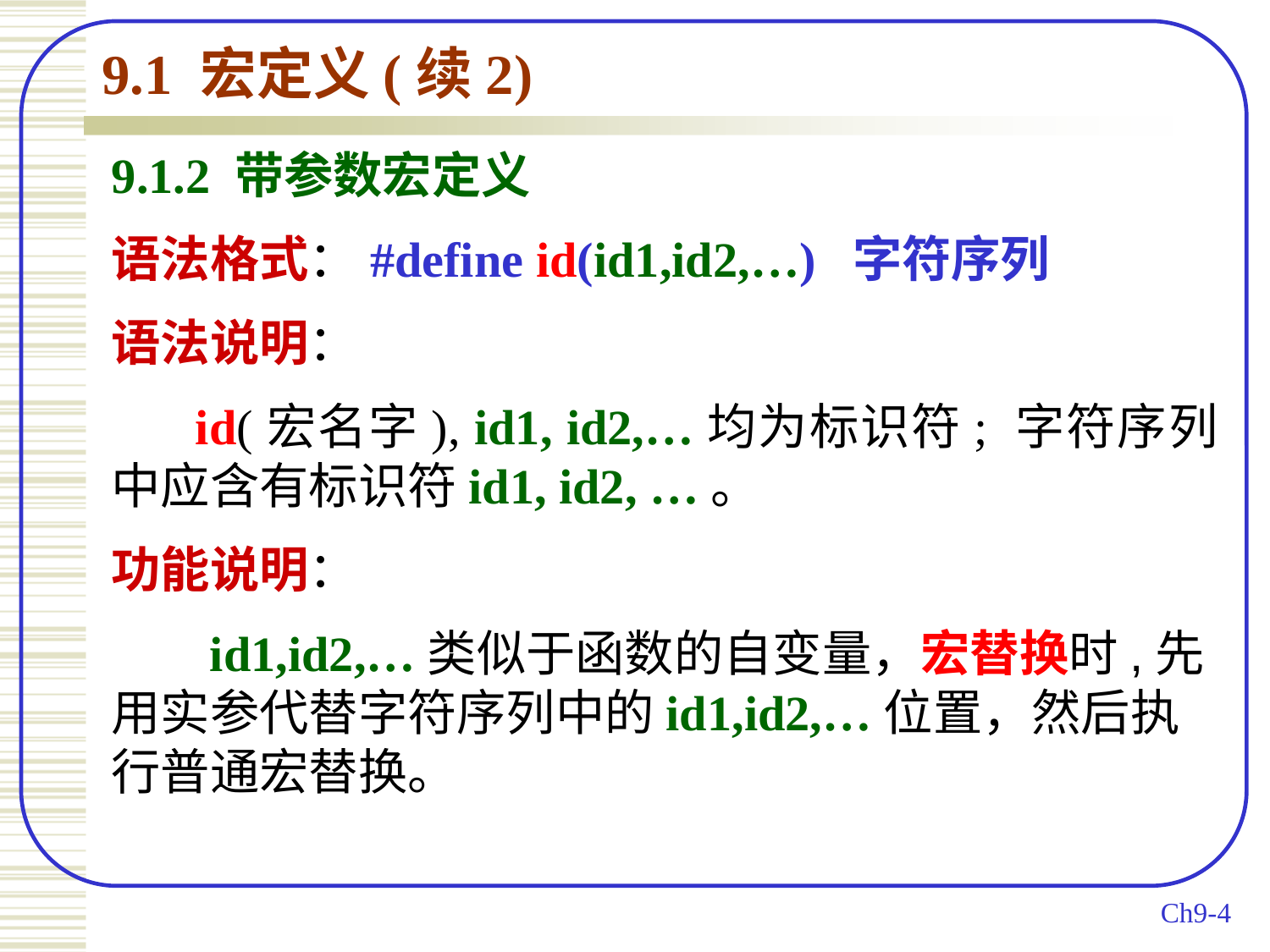

9.1 宏定义(续2)
9.1.2 带参数宏定义
语法格式：#define id(id1,id2,…)  字符序列
语法说明：
      id(宏名字), id1, id2,…均为标识符; 字符序列中应含有标识符id1, id2, …。
功能说明：
        id1,id2,…类似于函数的自变量，宏替换时,先用实参代替字符序列中的id1,id2,…位置，然后执行普通宏替换。